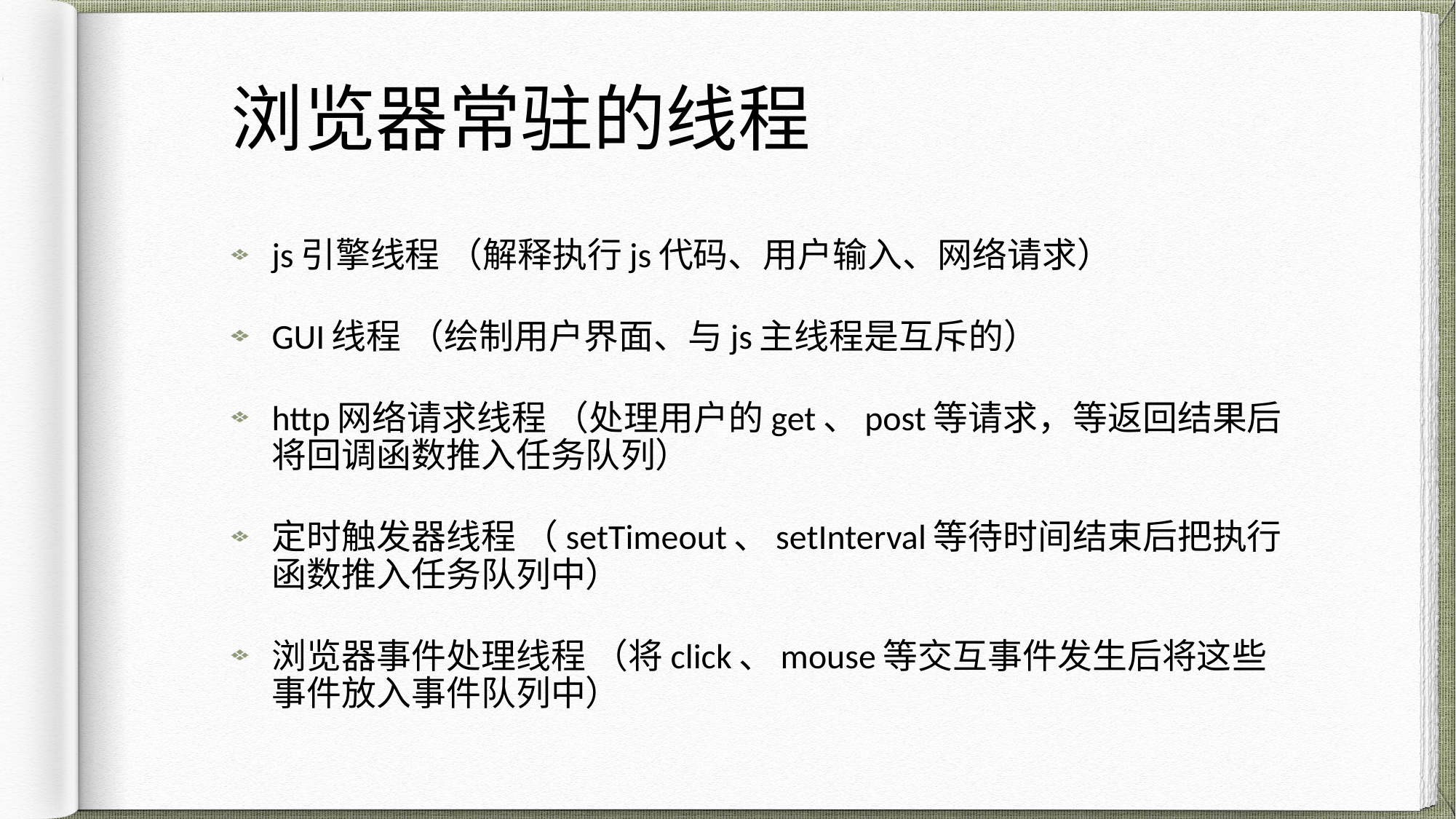

# 浏览器常驻的线程
js引擎线程 （解释执行js代码、用户输入、网络请求）
GUI线程 （绘制用户界面、与js主线程是互斥的）
http网络请求线程 （处理用户的get、post等请求，等返回结果后将回调函数推入任务队列）
定时触发器线程 （setTimeout、setInterval等待时间结束后把执行函数推入任务队列中）
浏览器事件处理线程 （将click、mouse等交互事件发生后将这些事件放入事件队列中）